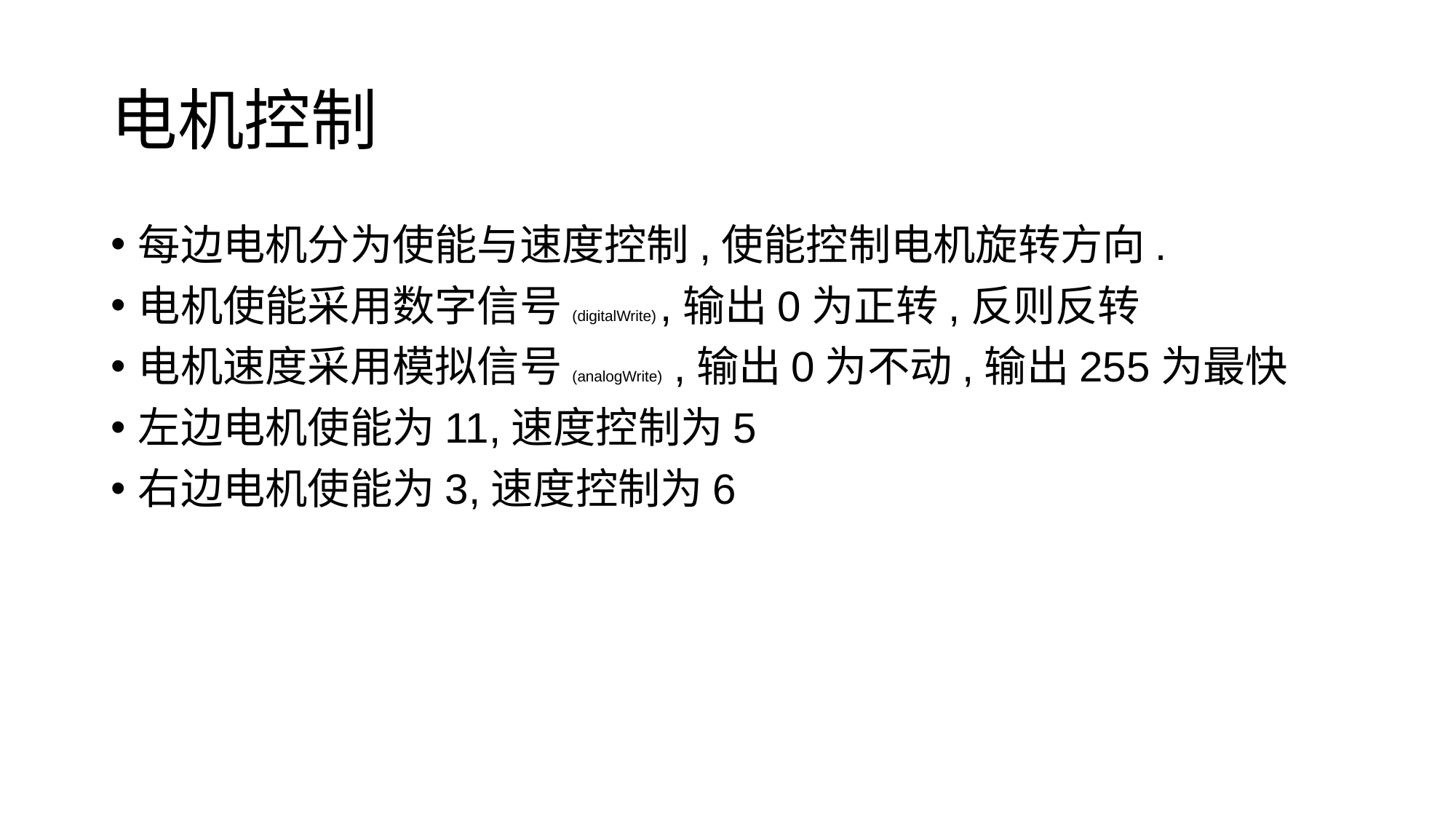

# 电机控制
每边电机分为使能与速度控制,使能控制电机旋转方向.
电机使能采用数字信号(digitalWrite) ,输出0为正转,反则反转
电机速度采用模拟信号(analogWrite) ,输出0为不动,输出255为最快
左边电机使能为11,速度控制为5
右边电机使能为3,速度控制为6